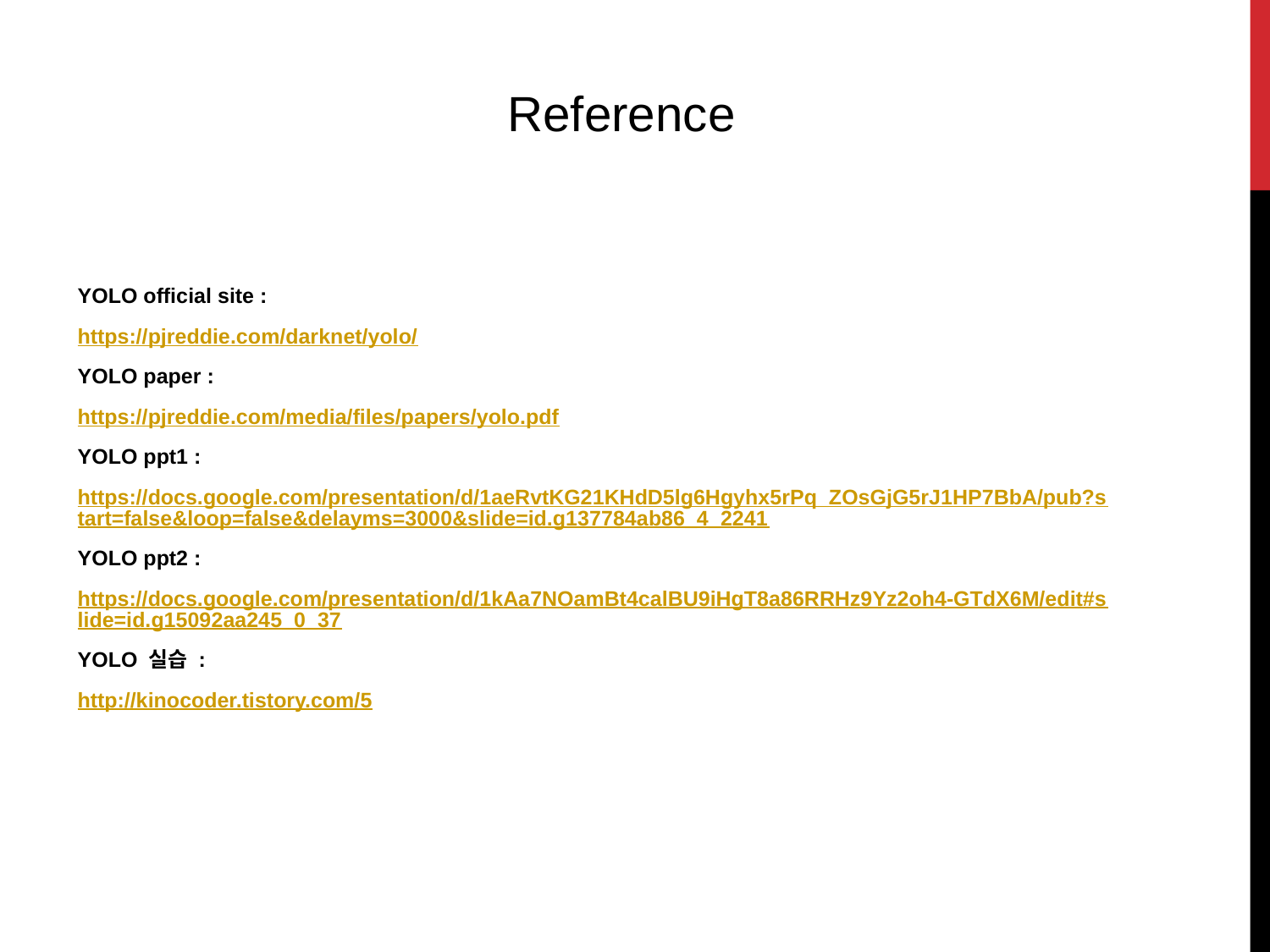

Reference
YOLO official site :
https://pjreddie.com/darknet/yolo/
YOLO paper :
https://pjreddie.com/media/files/papers/yolo.pdf
YOLO ppt1 :
https://docs.google.com/presentation/d/1aeRvtKG21KHdD5lg6Hgyhx5rPq_ZOsGjG5rJ1HP7BbA/pub?start=false&loop=false&delayms=3000&slide=id.g137784ab86_4_2241
YOLO ppt2 :
https://docs.google.com/presentation/d/1kAa7NOamBt4calBU9iHgT8a86RRHz9Yz2oh4-GTdX6M/edit#slide=id.g15092aa245_0_37
YOLO 실습 :
http://kinocoder.tistory.com/5